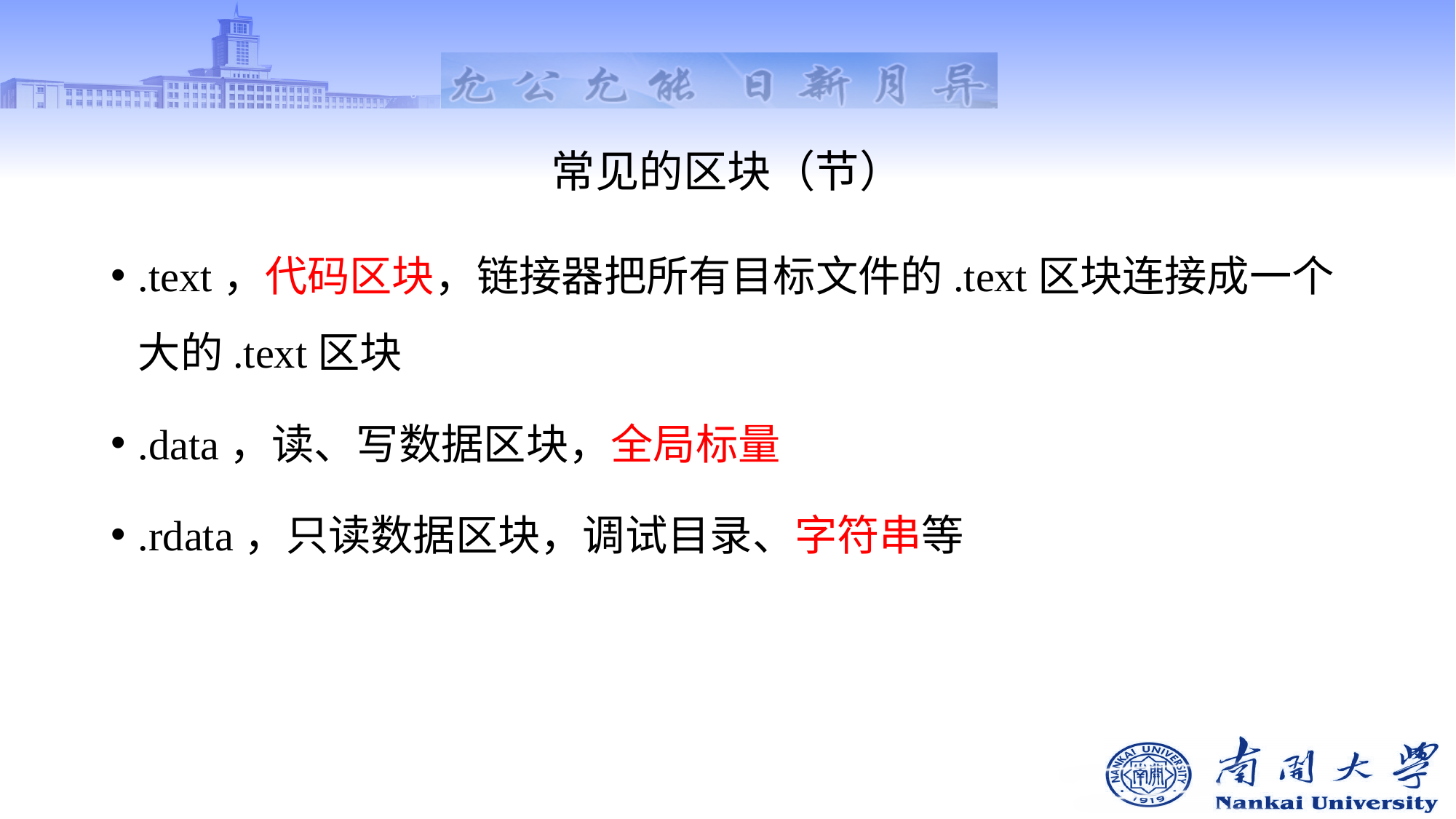

# 常见的区块（节）
.text，代码区块，链接器把所有目标文件的.text区块连接成一个大的.text区块
.data，读、写数据区块，全局标量
.rdata，只读数据区块，调试目录、字符串等